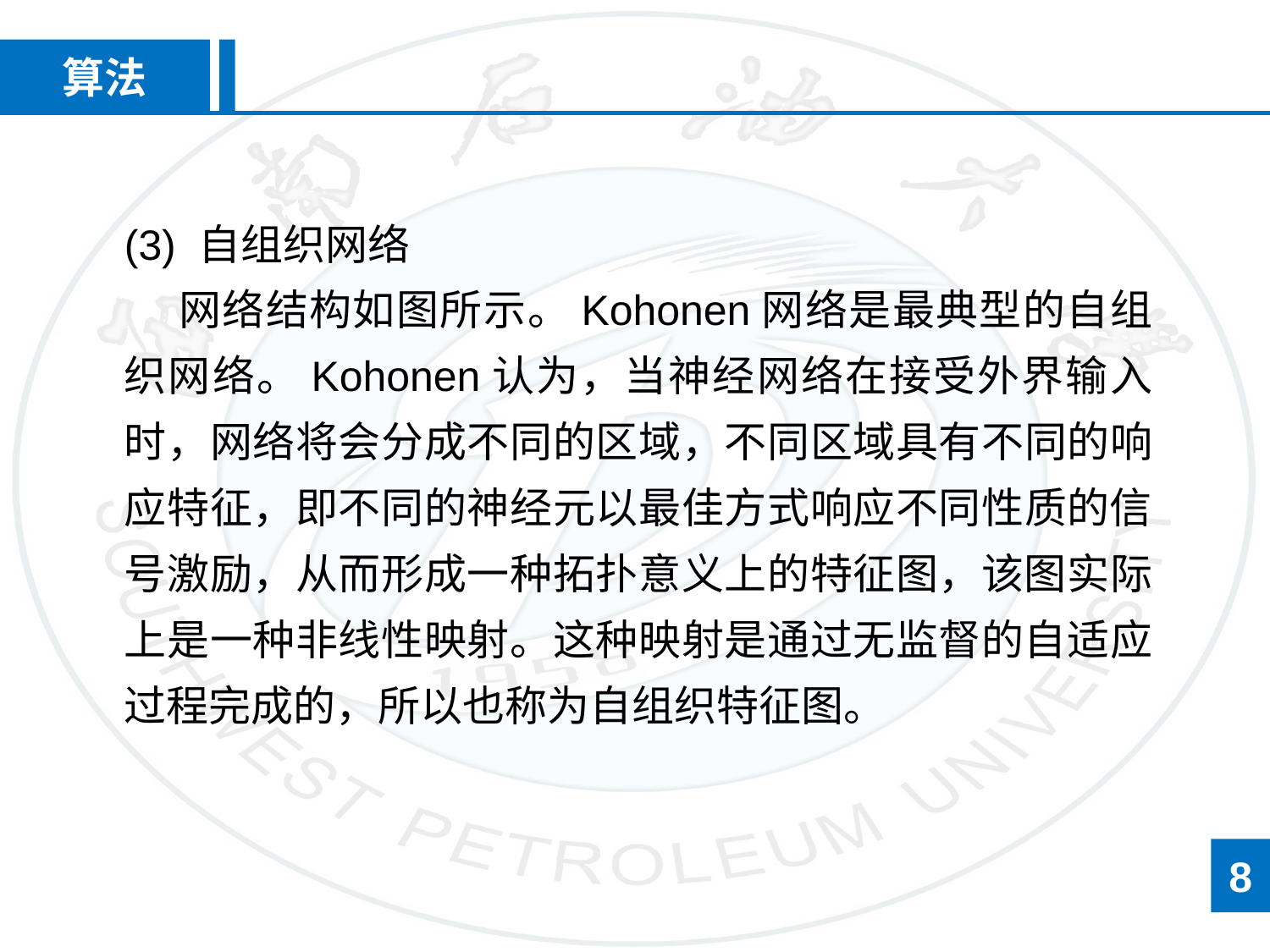

算法

(3) 自组织网络
    网络结构如图所示。Kohonen网络是最典型的自组织网络。Kohonen认为，当神经网络在接受外界输入时，网络将会分成不同的区域，不同区域具有不同的响应特征，即不同的神经元以最佳方式响应不同性质的信号激励，从而形成一种拓扑意义上的特征图，该图实际上是一种非线性映射。这种映射是通过无监督的自适应过程完成的，所以也称为自组织特征图。

8